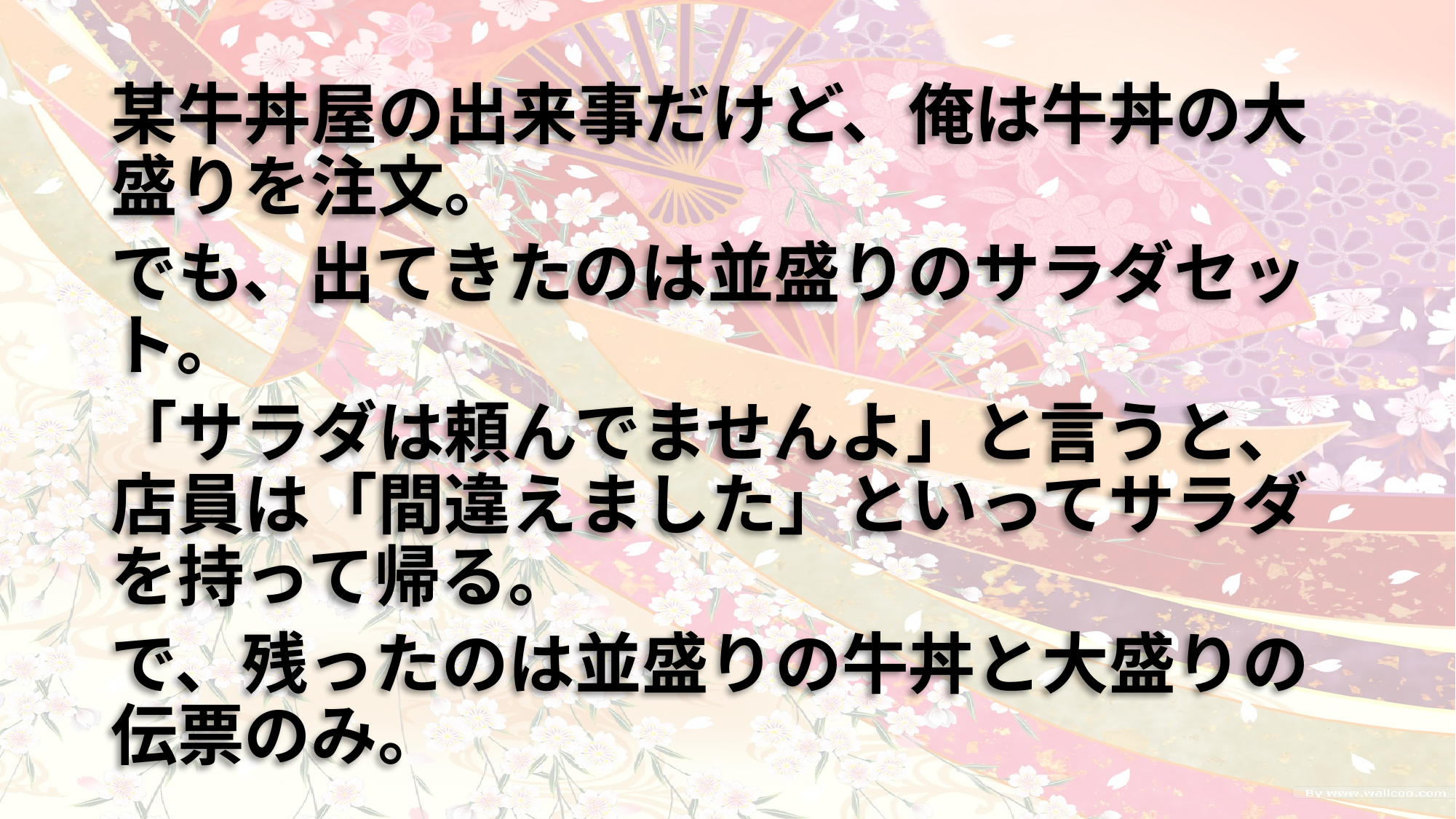

某牛丼屋の出来事だけど、俺は牛丼の大盛りを注文。
でも、出てきたのは並盛りのサラダセット。
「サラダは頼んでませんよ」と言うと、店員は「間違えました」といってサラダを持って帰る。
で、残ったのは並盛りの牛丼と大盛りの伝票のみ。